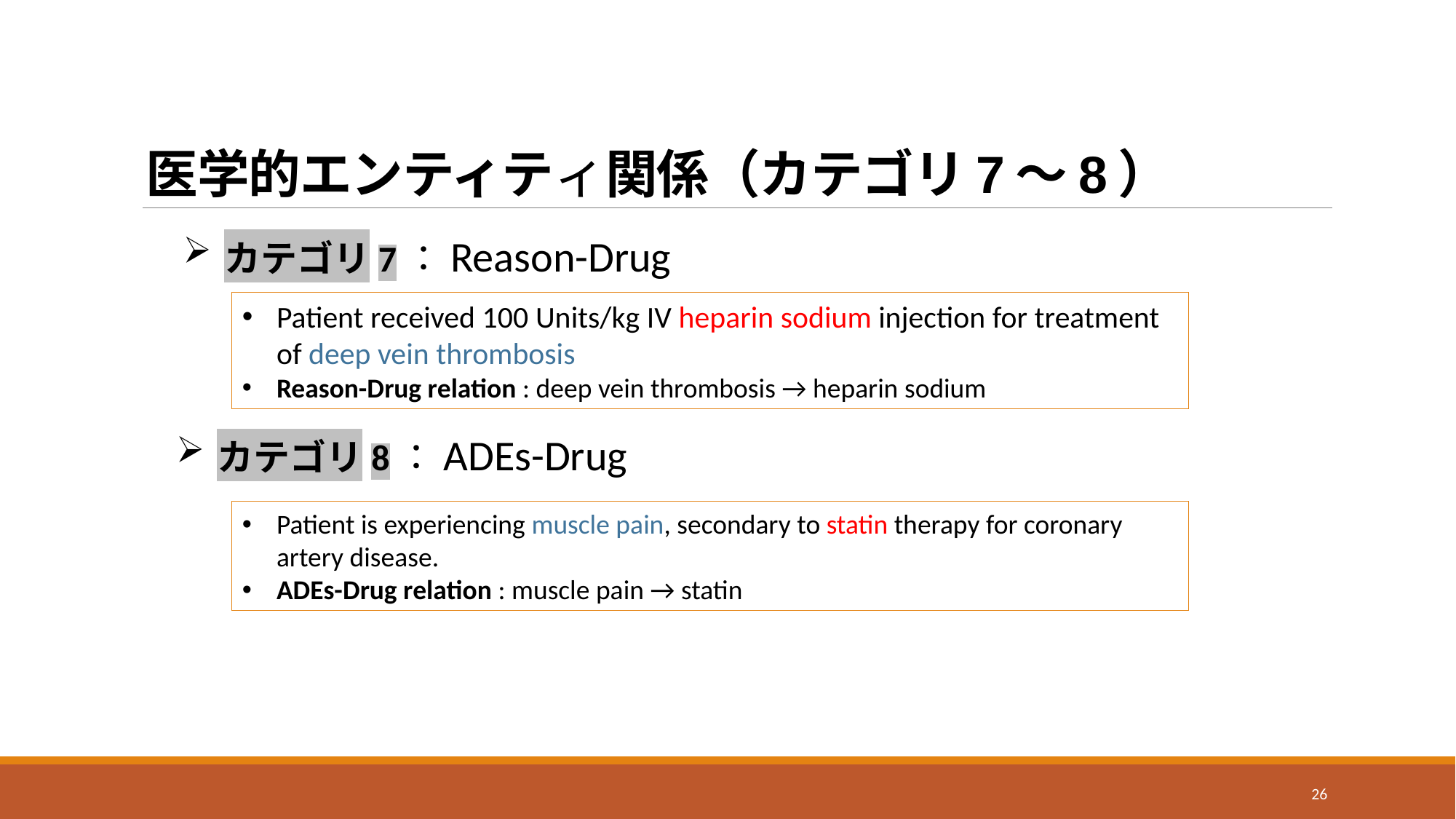

# 医学的エンティティ関係（カテゴリ7〜8）
カテゴリ7：Reason-Drug

Patient received 100 Units/kg IV heparin sodium injection for treatment of deep vein thrombosis
Reason-Drug relation : deep vein thrombosis → heparin sodium
カテゴリ8：ADEs-Drug
Patient is experiencing muscle pain, secondary to statin therapy for coronary artery disease.
ADEs-Drug relation : muscle pain → statin
26